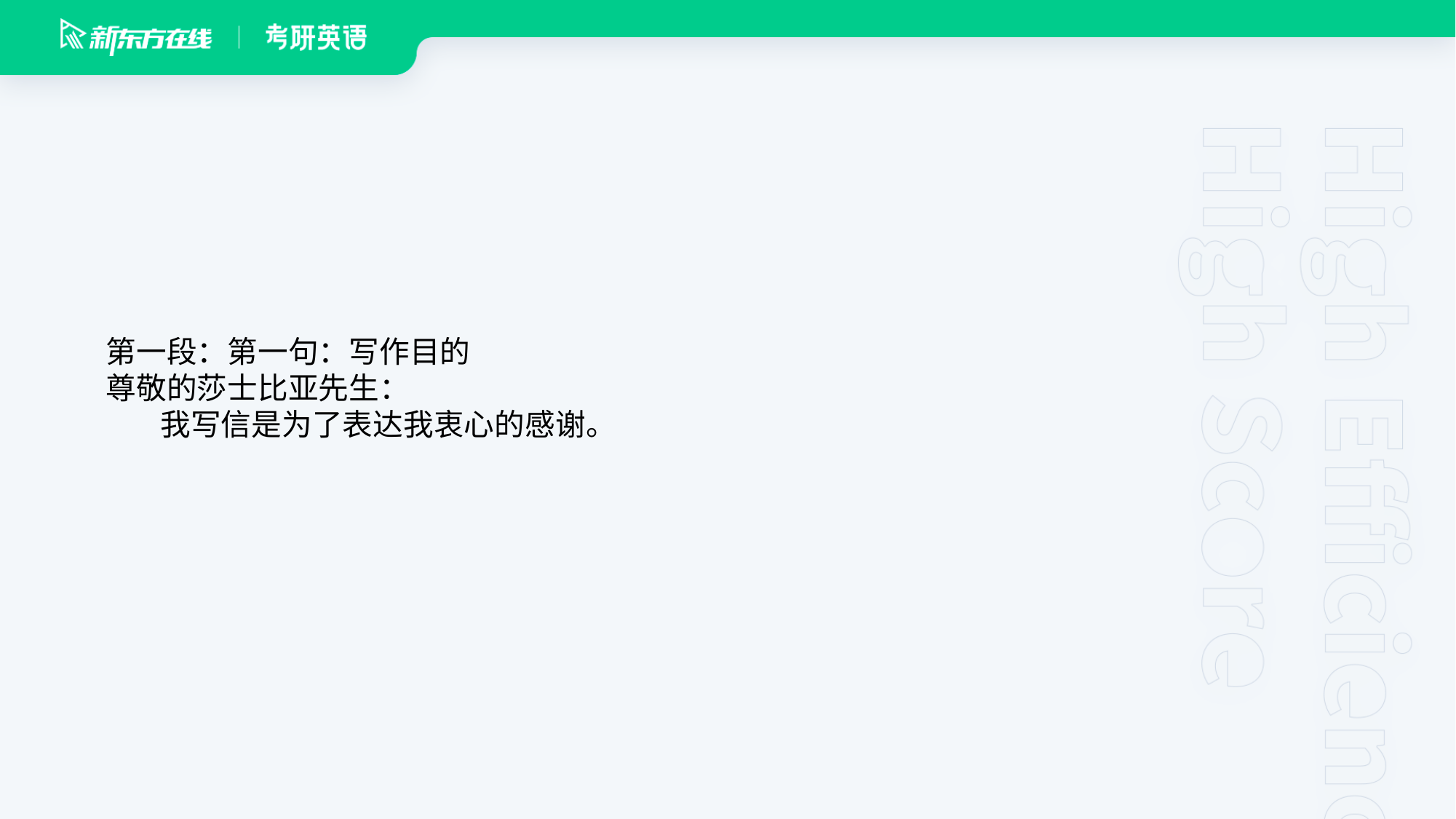

第一段：第一句：写作目的
尊敬的莎士比亚先生：
       我写信是为了表达我衷心的感谢。